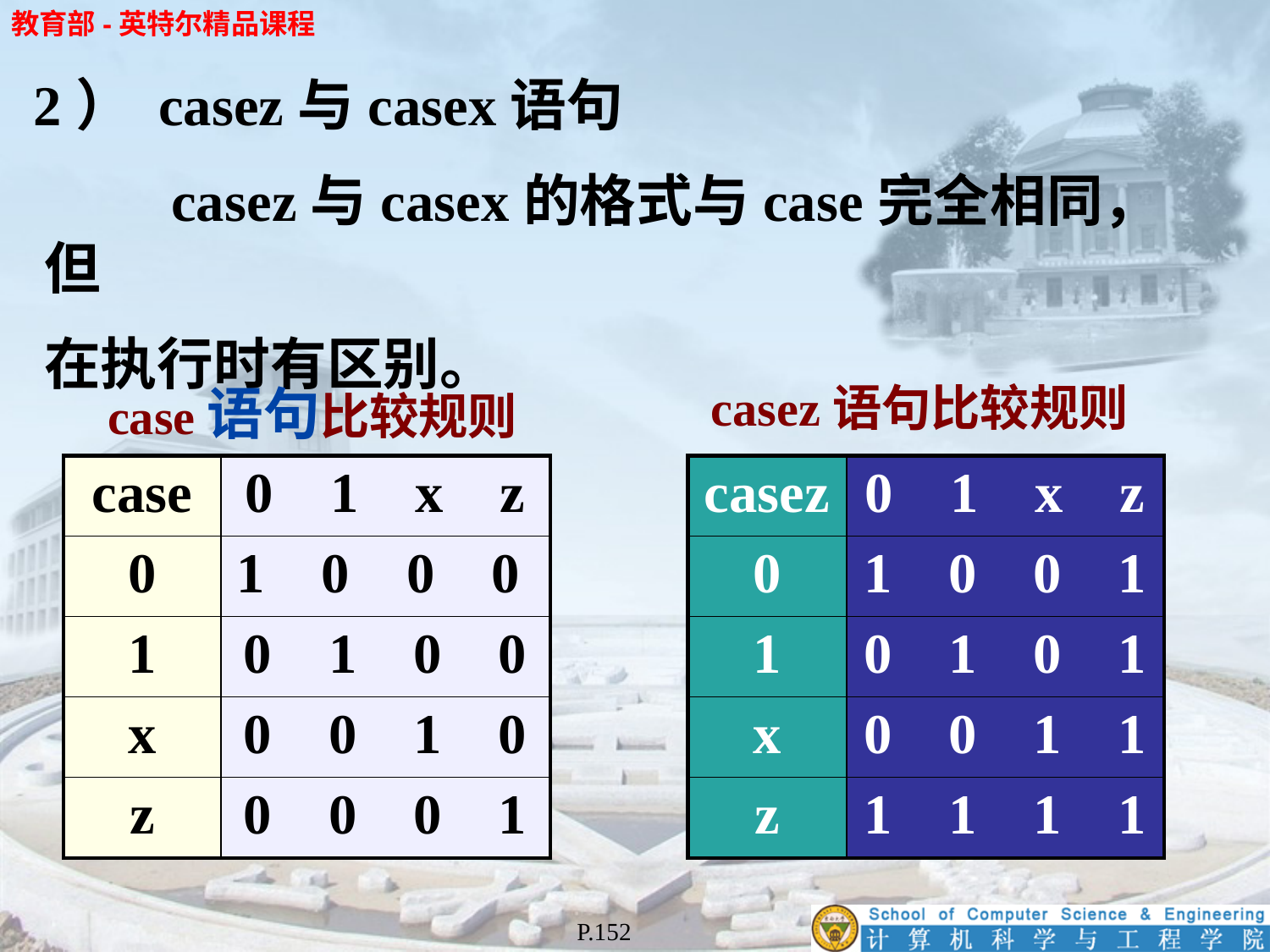

2） casez与casex语句
	casez与casex的格式与case完全相同，但
在执行时有区别。
casez语句比较规则
case语句比较规则
| case | 0 1 x z |
| --- | --- |
| 0 | 1 0 0 0 |
| 1 | 0 1 0 0 |
| x | 0 0 1 0 |
| z | 0 0 0 1 |
| casez | 0 1 x z |
| --- | --- |
| 0 | 1 0 0 1 |
| 1 | 0 1 0 1 |
| x | 0 0 1 1 |
| z | 1 1 1 1 |
P.152